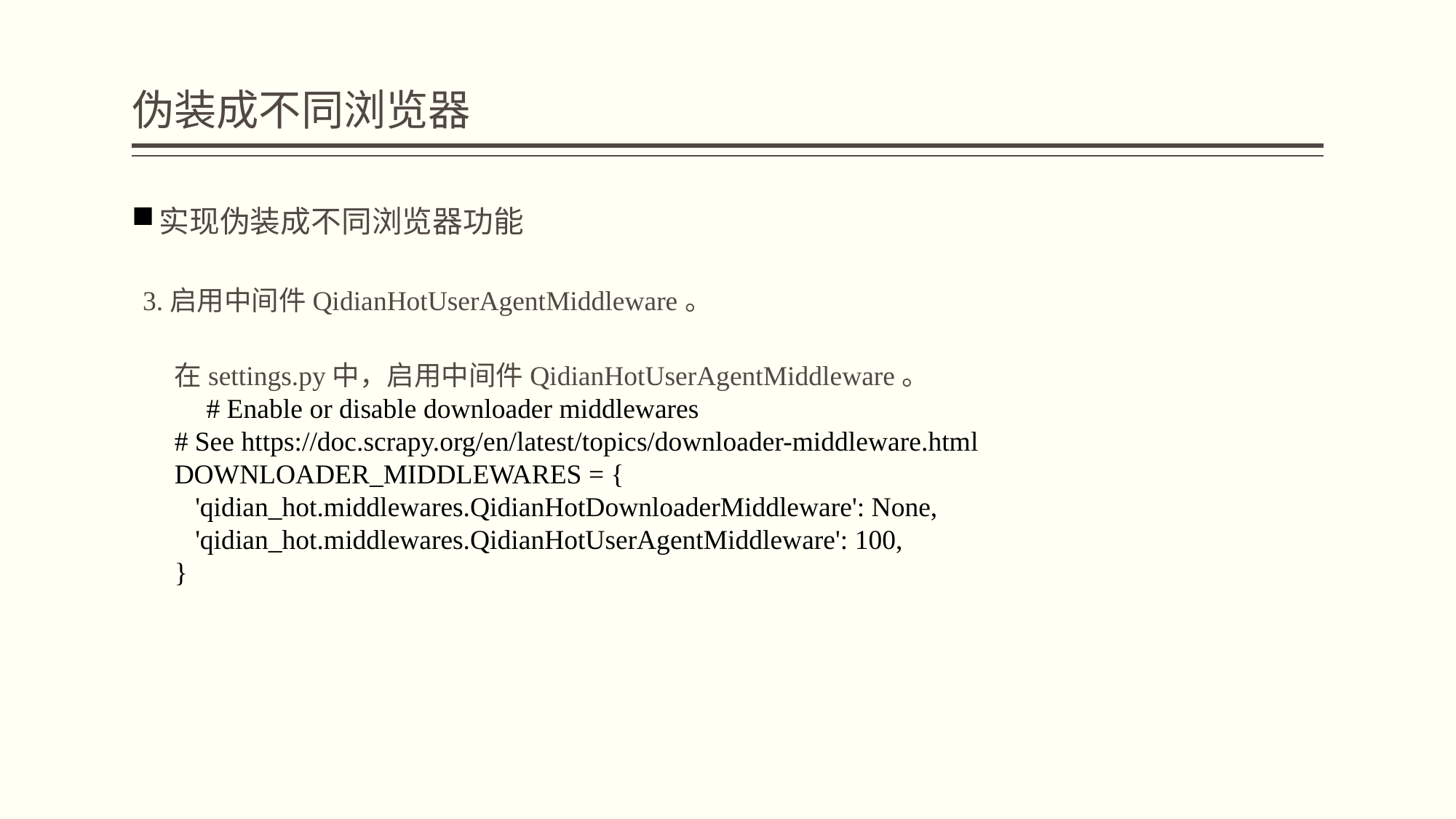

# 伪装成不同浏览器
实现伪装成不同浏览器功能

3.启用中间件QidianHotUserAgentMiddleware。

在settings.py中，启用中间件QidianHotUserAgentMiddleware。
# Enable or disable downloader middlewares # See https://doc.scrapy.org/en/latest/topics/downloader-middleware.html DOWNLOADER_MIDDLEWARES = { 'qidian_hot.middlewares.QidianHotDownloaderMiddleware': None, 'qidian_hot.middlewares.QidianHotUserAgentMiddleware': 100, }